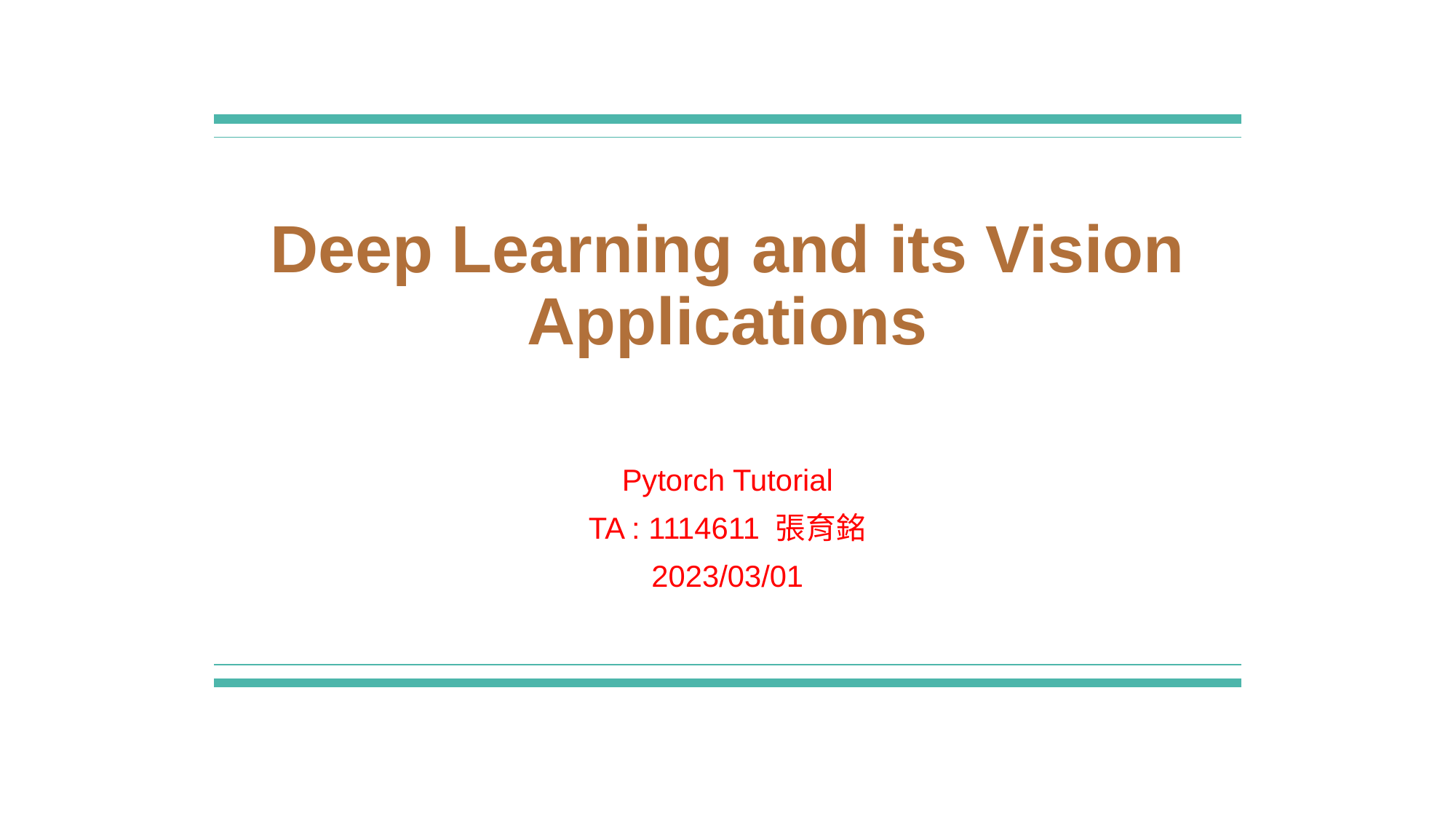

# Deep Learning and its Vision Applications
Pytorch Tutorial
TA : 1114611 張育銘
2023/03/01